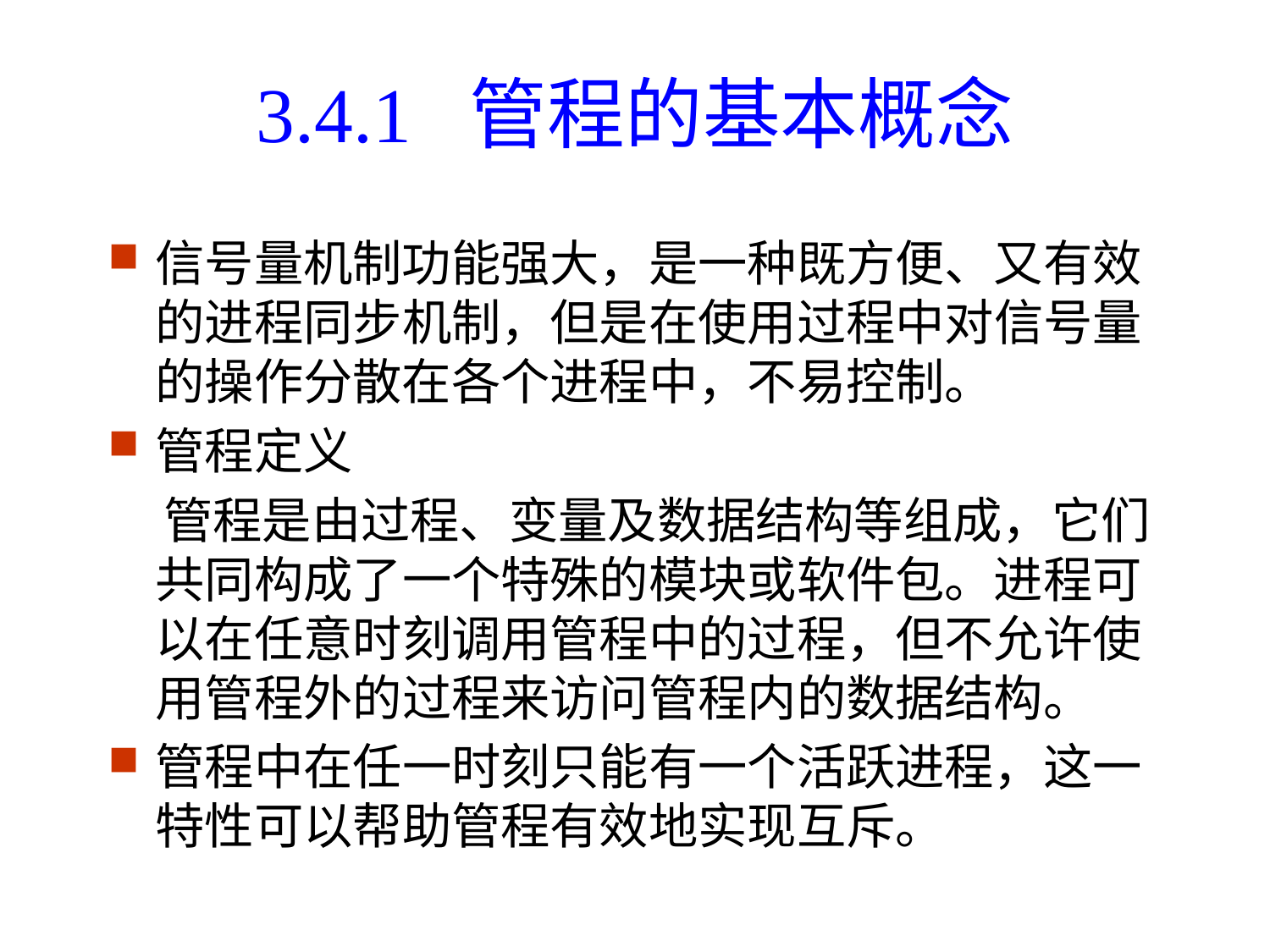

# 3.4.1  管程的基本概念
信号量机制功能强大，是一种既方便、又有效的进程同步机制，但是在使用过程中对信号量的操作分散在各个进程中，不易控制。
管程定义
    管程是由过程、变量及数据结构等组成，它们共同构成了一个特殊的模块或软件包。进程可以在任意时刻调用管程中的过程，但不允许使用管程外的过程来访问管程内的数据结构。
管程中在任一时刻只能有一个活跃进程，这一特性可以帮助管程有效地实现互斥。